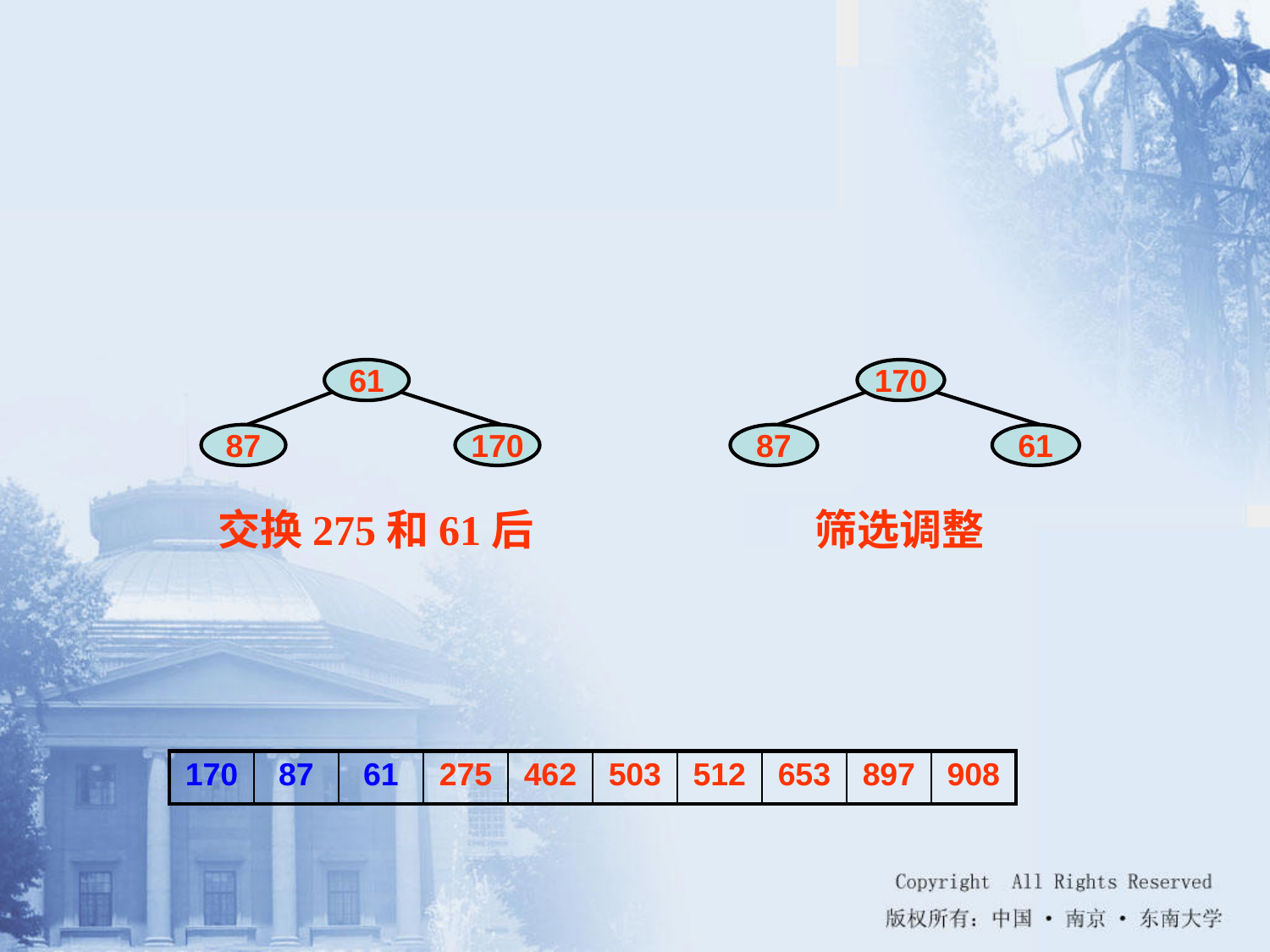

61
170

87
170
87
61
交换275和61后
筛选调整
| 170 | 87 | 61 | 275 | 462 | 503 | 512 | 653 | 897 | 908 |
| --- | --- | --- | --- | --- | --- | --- | --- | --- | --- |